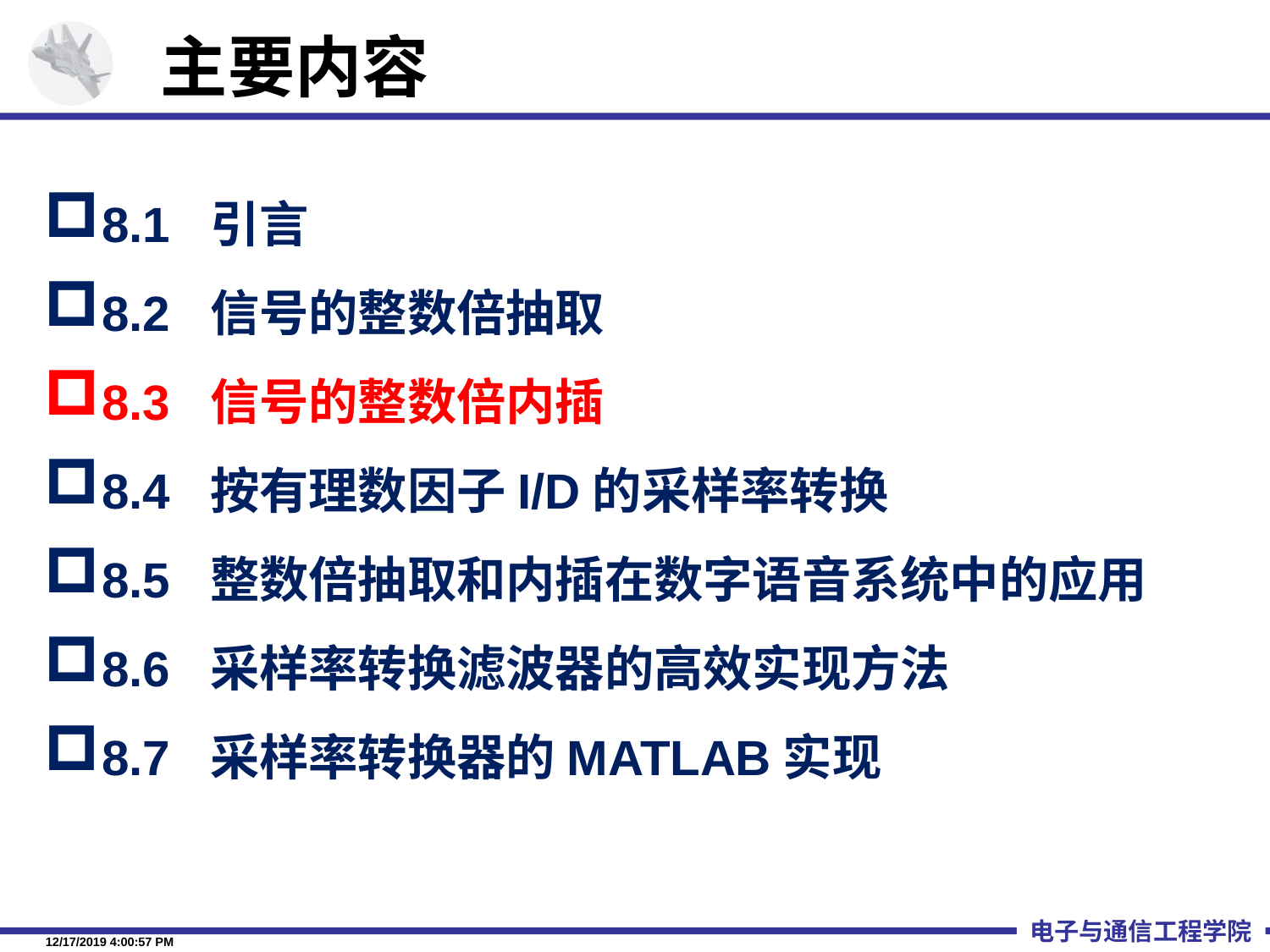

# 主要内容
8.1  引言
8.2  信号的整数倍抽取
8.3  信号的整数倍内插
8.4  按有理数因子I/D的采样率转换
8.5  整数倍抽取和内插在数字语音系统中的应用
8.6  采样率转换滤波器的高效实现方法
8.7  采样率转换器的MATLAB实现